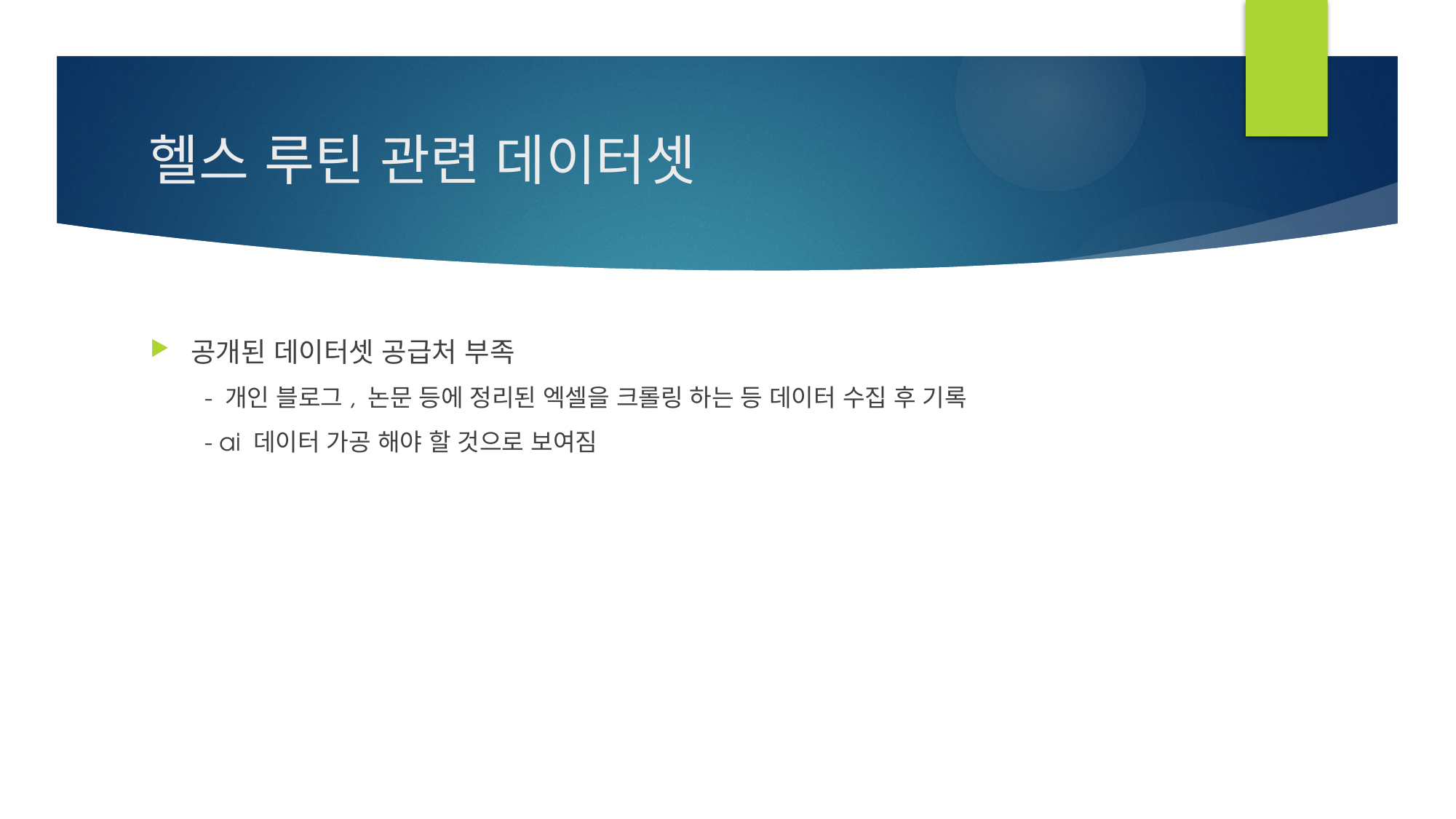

# 헬스 루틴 관련 데이터셋
공개된 데이터셋 공급처 부족
- 개인 블로그, 논문 등에 정리된 엑셀을 크롤링 하는 등 데이터 수집 후 기록
- ai 데이터 가공 해야 할 것으로 보여짐